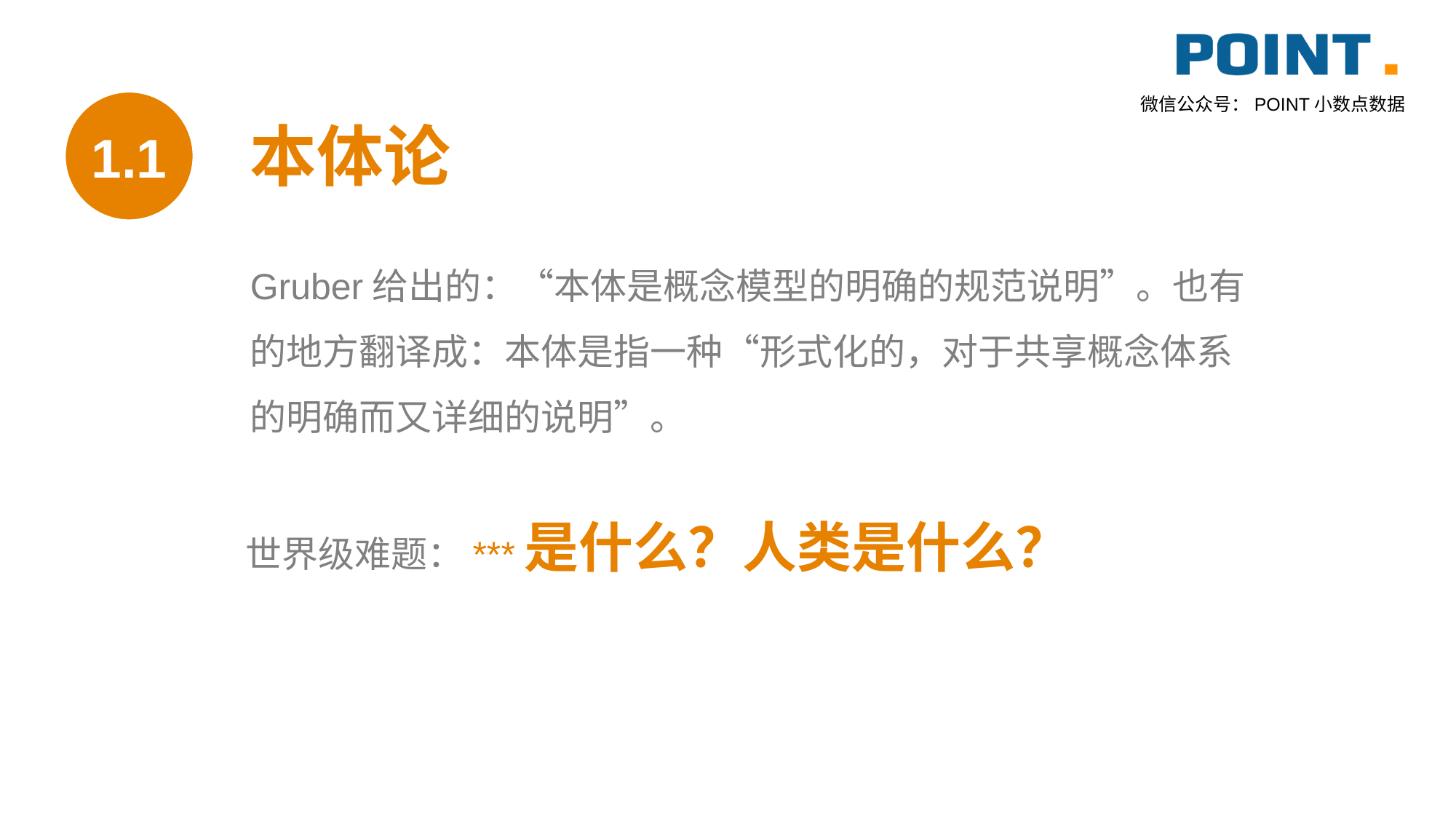

1.1
本体论
Gruber给出的：“本体是概念模型的明确的规范说明”。也有的地方翻译成：本体是指一种“形式化的，对于共享概念体系的明确而又详细的说明”。
世界级难题：***是什么？人类是什么？